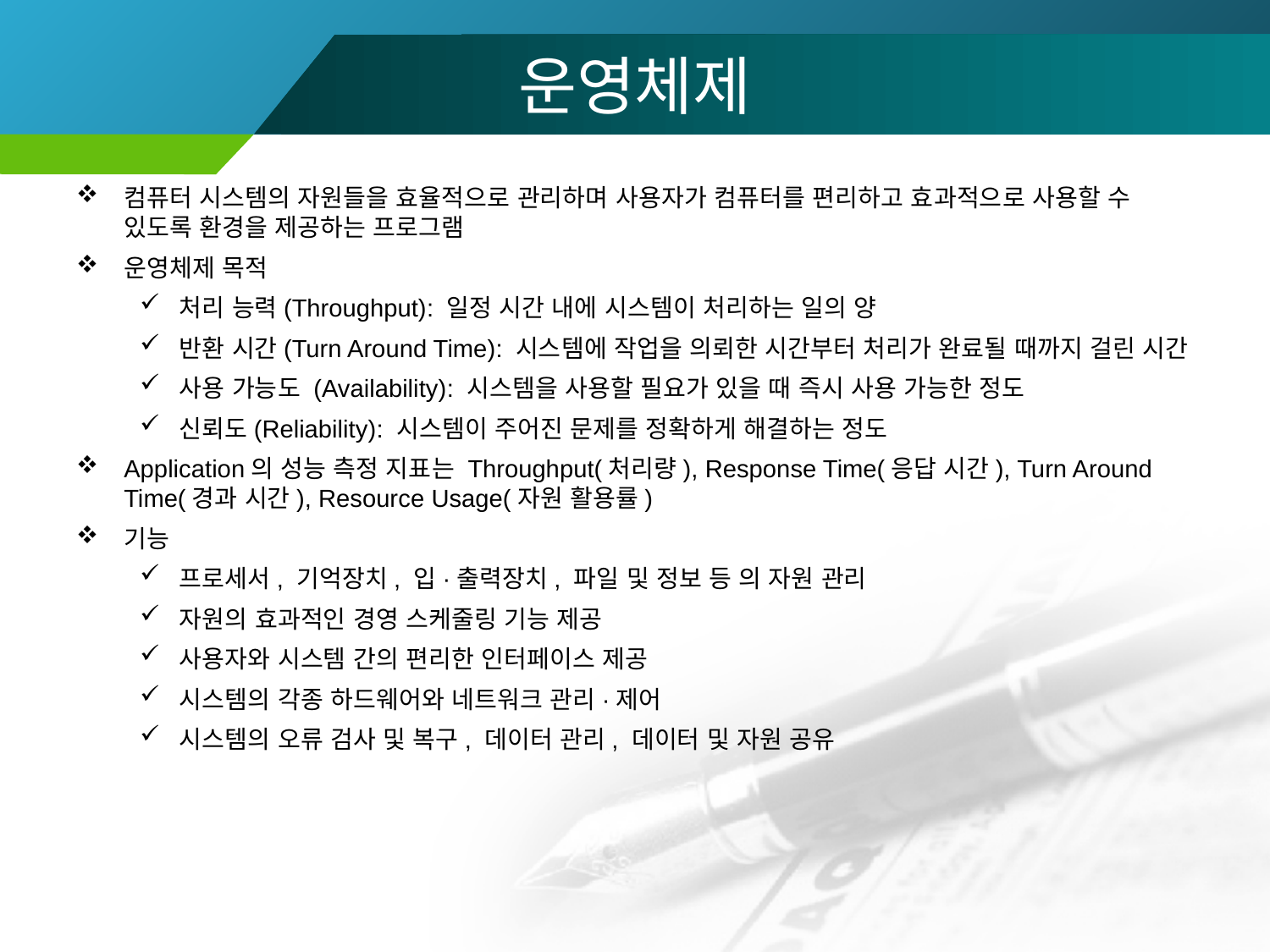

# 운영체제
컴퓨터 시스템의 자원들을 효율적으로 관리하며 사용자가 컴퓨터를 편리하고 효과적으로 사용할 수 있도록 환경을 제공하는 프로그램
운영체제 목적
처리 능력(Throughput): 일정 시간 내에 시스템이 처리하는 일의 양
반환 시간(Turn Around Time): 시스템에 작업을 의뢰한 시간부터 처리가 완료될 때까지 걸린 시간
사용 가능도 (Availability): 시스템을 사용할 필요가 있을 때 즉시 사용 가능한 정도
신뢰도(Reliability): 시스템이 주어진 문제를 정확하게 해결하는 정도
Application의 성능 측정 지표는 Throughput(처리량), Response Time(응답 시간), Turn Around Time(경과 시간), Resource Usage(자원 활용률)
기능
프로세서, 기억장치, 입·출력장치, 파일 및 정보 등 의 자원 관리
자원의 효과적인 경영 스케줄링 기능 제공
사용자와 시스템 간의 편리한 인터페이스 제공
시스템의 각종 하드웨어와 네트워크 관리·제어
시스템의 오류 검사 및 복구, 데이터 관리, 데이터 및 자원 공유